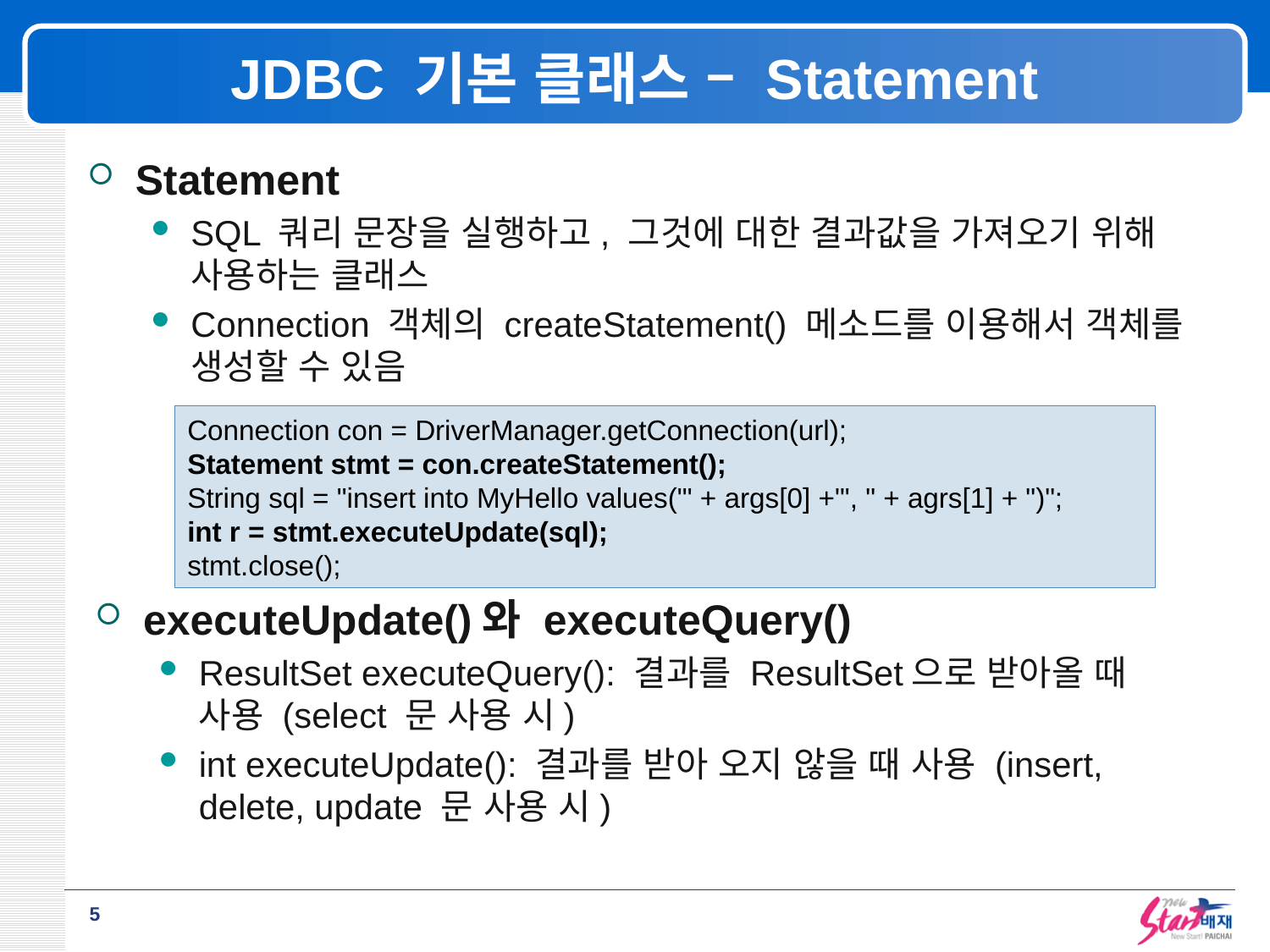

# JDBC 기본 클래스 – Statement
Statement
SQL 쿼리 문장을 실행하고, 그것에 대한 결과값을 가져오기 위해 사용하는 클래스
Connection 객체의 createStatement() 메소드를 이용해서 객체를 생성할 수 있음

executeUpdate()와 executeQuery()
ResultSet executeQuery(): 결과를 ResultSet으로 받아올 때 사용 (select 문 사용 시)
int executeUpdate(): 결과를 받아 오지 않을 때 사용 (insert, delete, update 문 사용 시)

Connection con = DriverManager.getConnection(url);
Statement stmt = con.createStatement();
String sql = "insert into MyHello values('" + args[0] +"', " + agrs[1] + ")";
int r = stmt.executeUpdate(sql);
stmt.close();
5